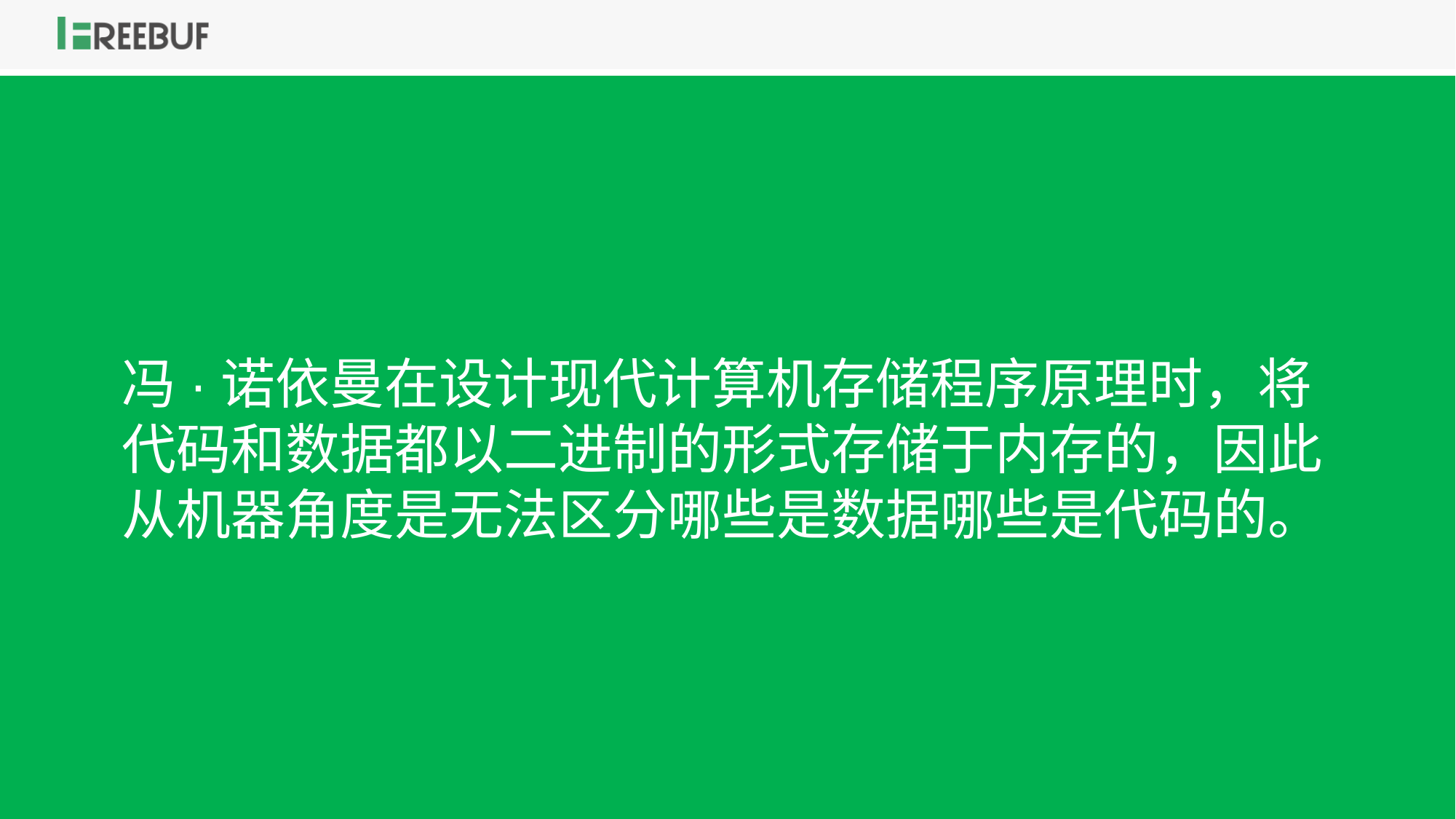

冯·诺依曼在设计现代计算机存储程序原理时，将代码和数据都以二进制的形式存储于内存的，因此从机器角度是无法区分哪些是数据哪些是代码的。